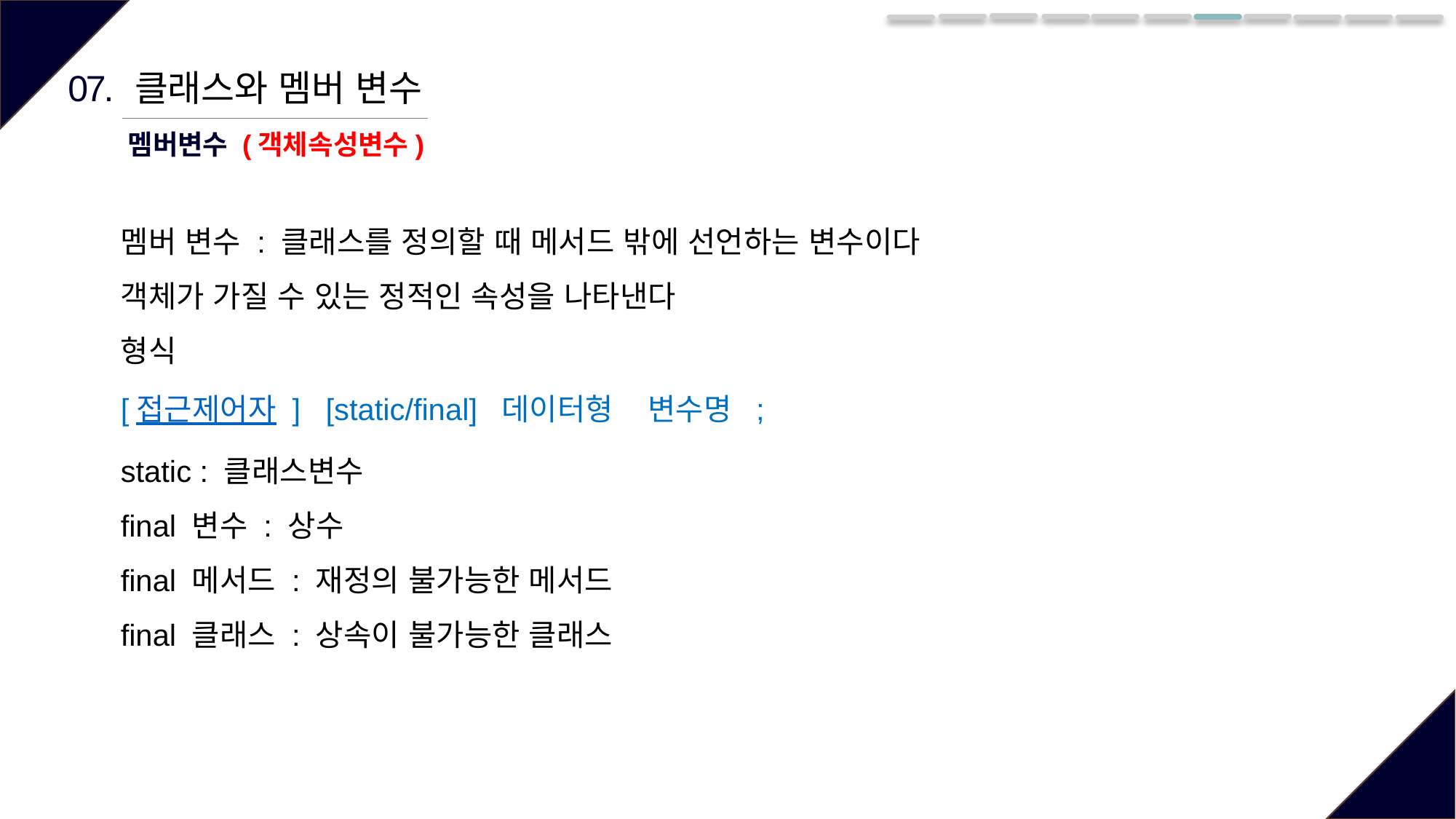

07.
클래스와 멤버 변수
멤버변수 (객체속성변수)
멤버 변수 : 클래스를 정의할 때 메서드 밖에 선언하는 변수이다
객체가 가질 수 있는 정적인 속성을 나타낸다
형식
[접근제어자 ]   [static/final]  데이터형    변수명  ;
static : 클래스변수
final 변수 : 상수
final 메서드 : 재정의 불가능한 메서드
final 클래스 : 상속이 불가능한 클래스